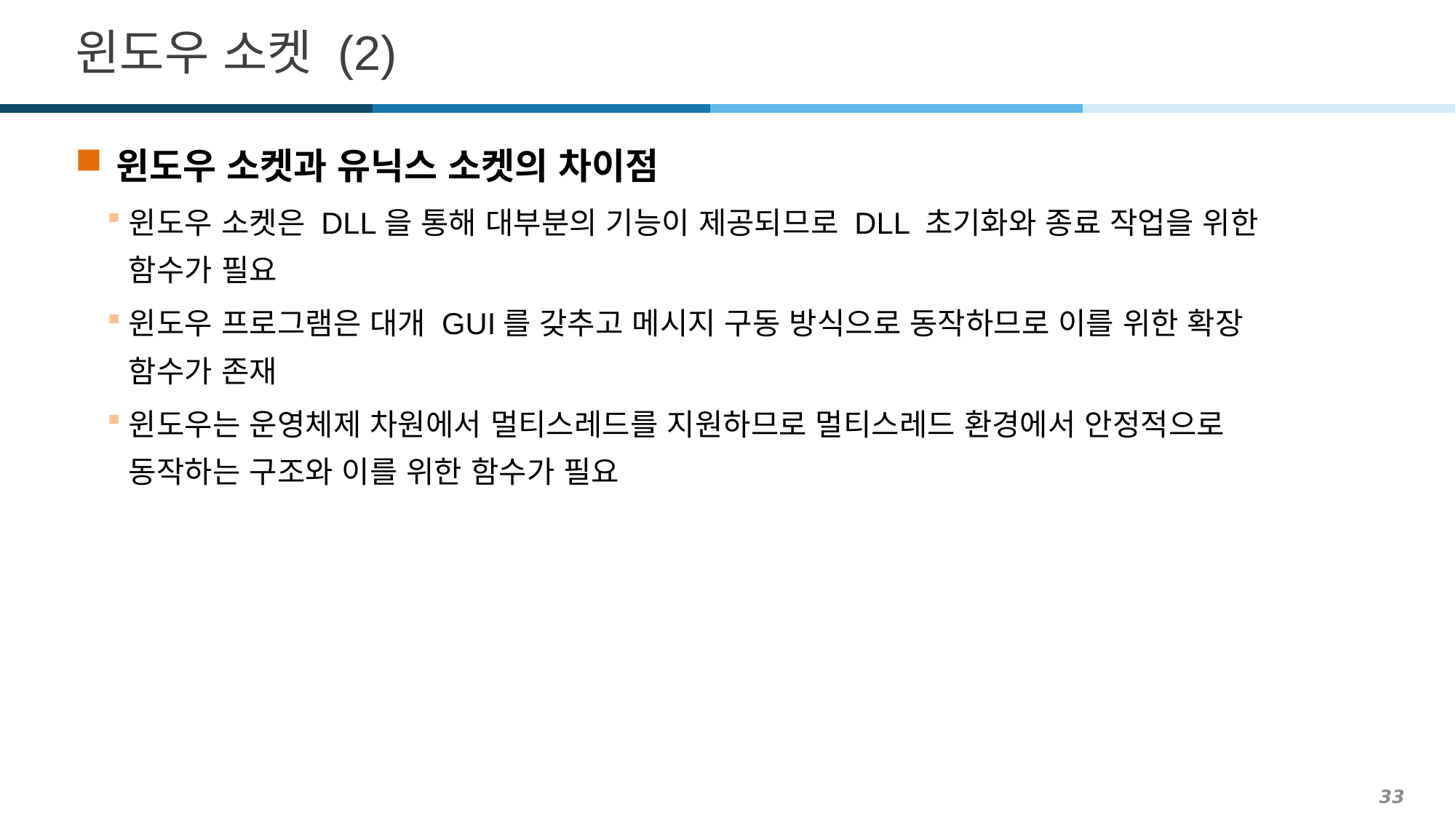

# 윈도우 소켓 (2)
윈도우 소켓과 유닉스 소켓의 차이점
윈도우 소켓은 DLL을 통해 대부분의 기능이 제공되므로 DLL 초기화와 종료 작업을 위한
함수가 필요
윈도우 프로그램은 대개 GUI를 갖추고 메시지 구동 방식으로 동작하므로 이를 위한 확장
함수가 존재
윈도우는 운영체제 차원에서 멀티스레드를 지원하므로 멀티스레드 환경에서 안정적으로
동작하는 구조와 이를 위한 함수가 필요